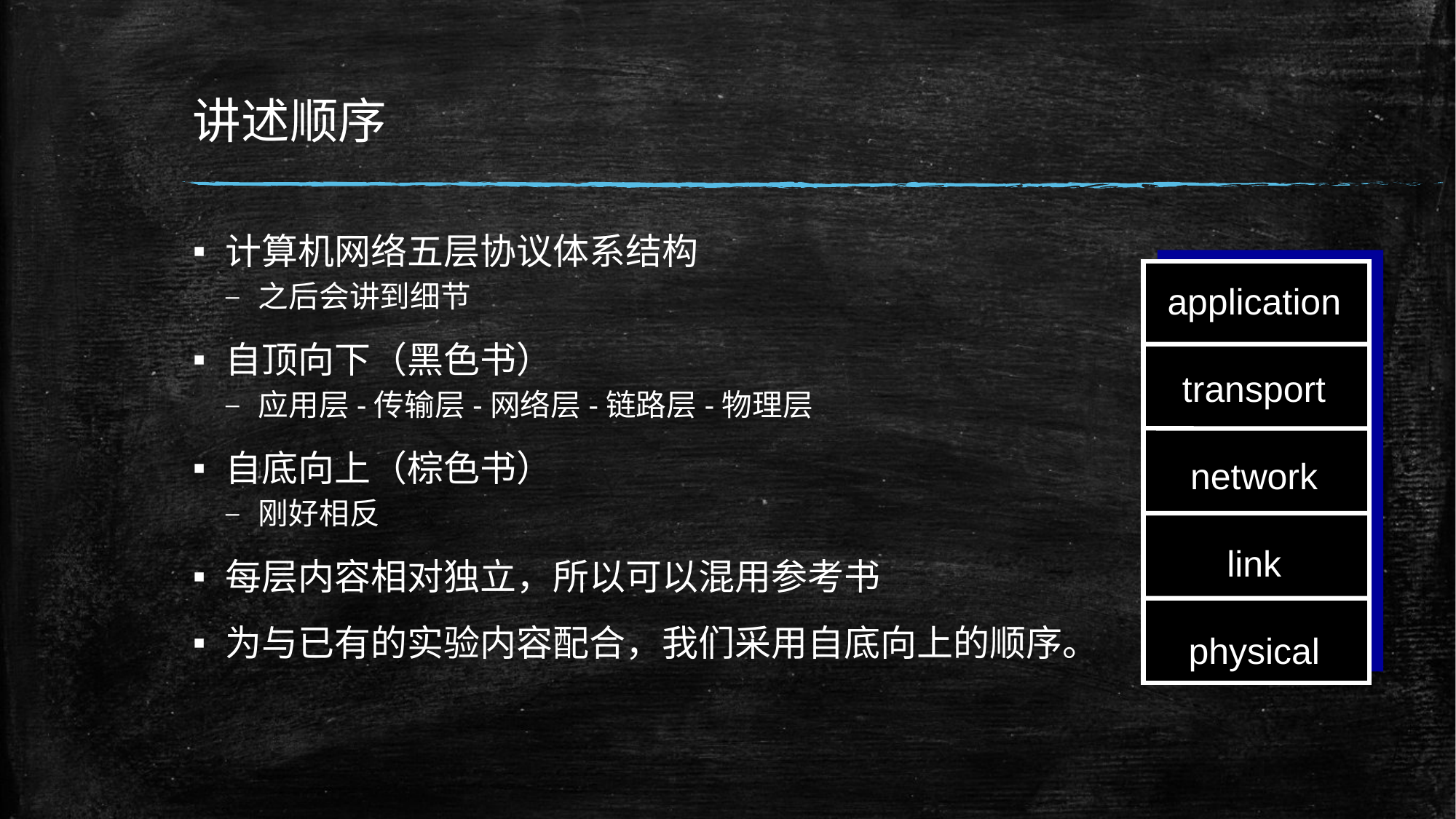

# 讲述顺序
计算机网络五层协议体系结构
之后会讲到细节
自顶向下（黑色书）
应用层-传输层-网络层-链路层-物理层
自底向上（棕色书）
刚好相反
每层内容相对独立，所以可以混用参考书
为与已有的实验内容配合，我们采用自底向上的顺序。

application

transport

network

link

physical